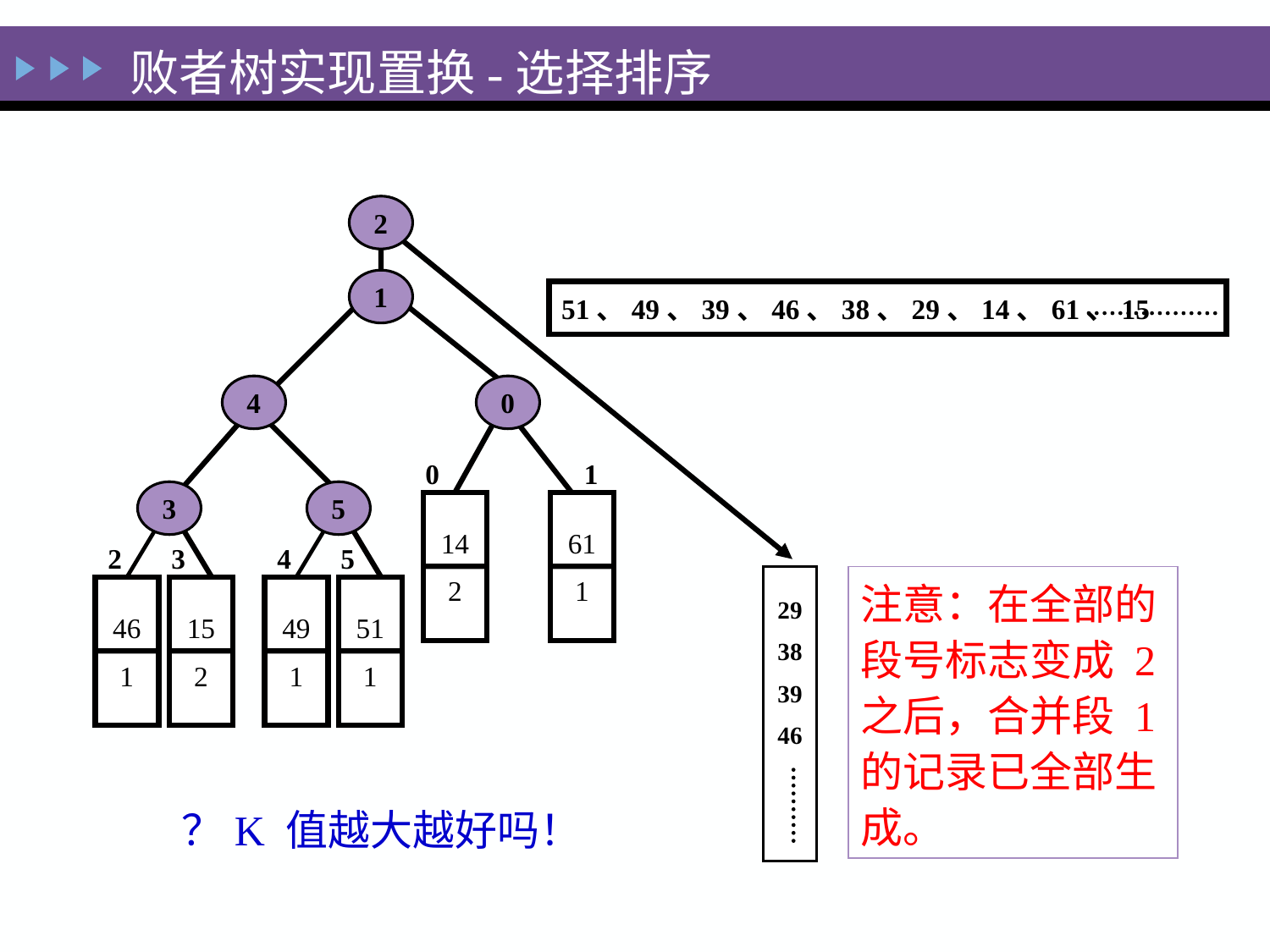

败者树实现置换-选择排序
2

1
51、49、39、46、38、29、14、61、15

4
0

0
1
3
5
14
2
61
1

2
3
4
5

29
38
39
46

注意：在全部的
段号标志变成 2
之后，合并段 1
的记录已全部生
成。
46
1
15
2
49
1
51
1

？K 值越大越好吗！